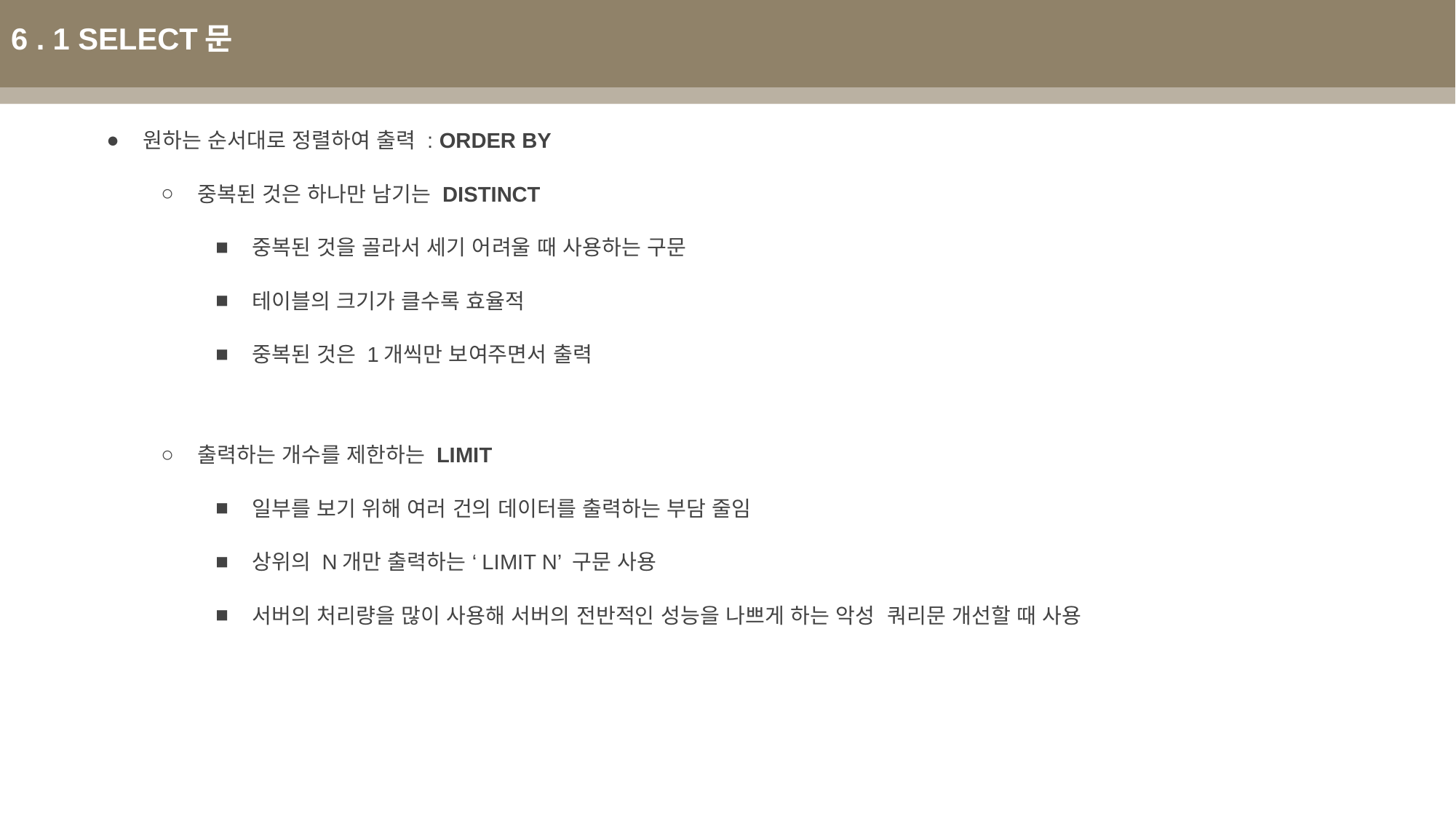

6 . 1 SELECT문
원하는 순서대로 정렬하여 출력 : ORDER BY
중복된 것은 하나만 남기는 DISTINCT
중복된 것을 골라서 세기 어려울 때 사용하는 구문
테이블의 크기가 클수록 효율적
중복된 것은 1개씩만 보여주면서 출력

출력하는 개수를 제한하는 LIMIT
일부를 보기 위해 여러 건의 데이터를 출력하는 부담 줄임
상위의 N개만 출력하는 ‘LIMIT N’ 구문 사용
서버의 처리량을 많이 사용해 서버의 전반적인 성능을 나쁘게 하는 악성  쿼리문 개선할 때 사용